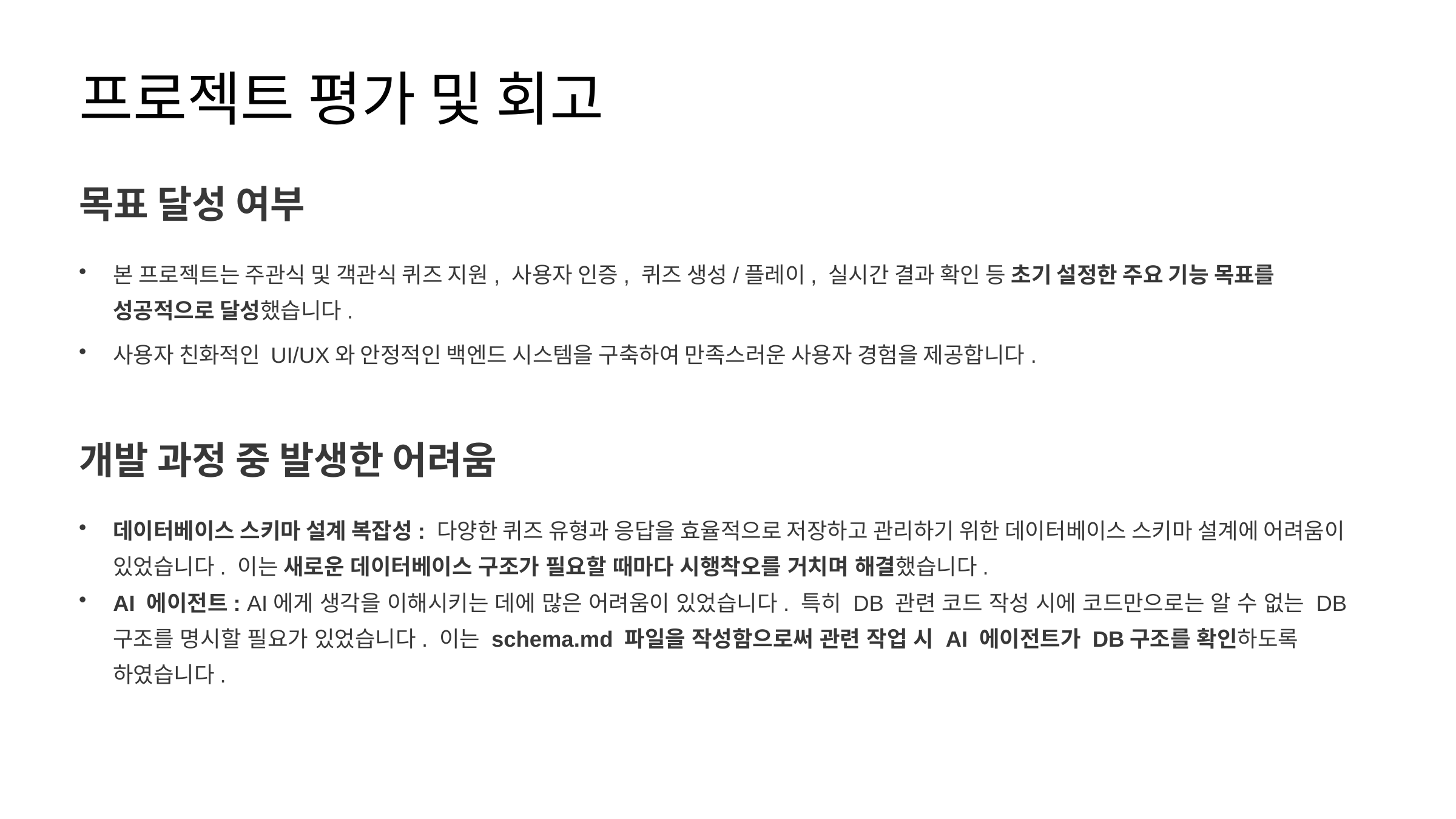

프로젝트 평가 및 회고
목표 달성 여부
본 프로젝트는 주관식 및 객관식 퀴즈 지원, 사용자 인증, 퀴즈 생성/플레이, 실시간 결과 확인 등 초기 설정한 주요 기능 목표를 성공적으로 달성했습니다.
사용자 친화적인 UI/UX와 안정적인 백엔드 시스템을 구축하여 만족스러운 사용자 경험을 제공합니다.
개발 과정 중 발생한 어려움
데이터베이스 스키마 설계 복잡성: 다양한 퀴즈 유형과 응답을 효율적으로 저장하고 관리하기 위한 데이터베이스 스키마 설계에 어려움이 있었습니다. 이는 새로운 데이터베이스 구조가 필요할 때마다 시행착오를 거치며 해결했습니다.
AI 에이전트: AI에게 생각을 이해시키는 데에 많은 어려움이 있었습니다. 특히 DB 관련 코드 작성 시에 코드만으로는 알 수 없는 DB구조를 명시할 필요가 있었습니다. 이는 schema.md 파일을 작성함으로써 관련 작업 시 AI 에이전트가 DB구조를 확인하도록 하였습니다.